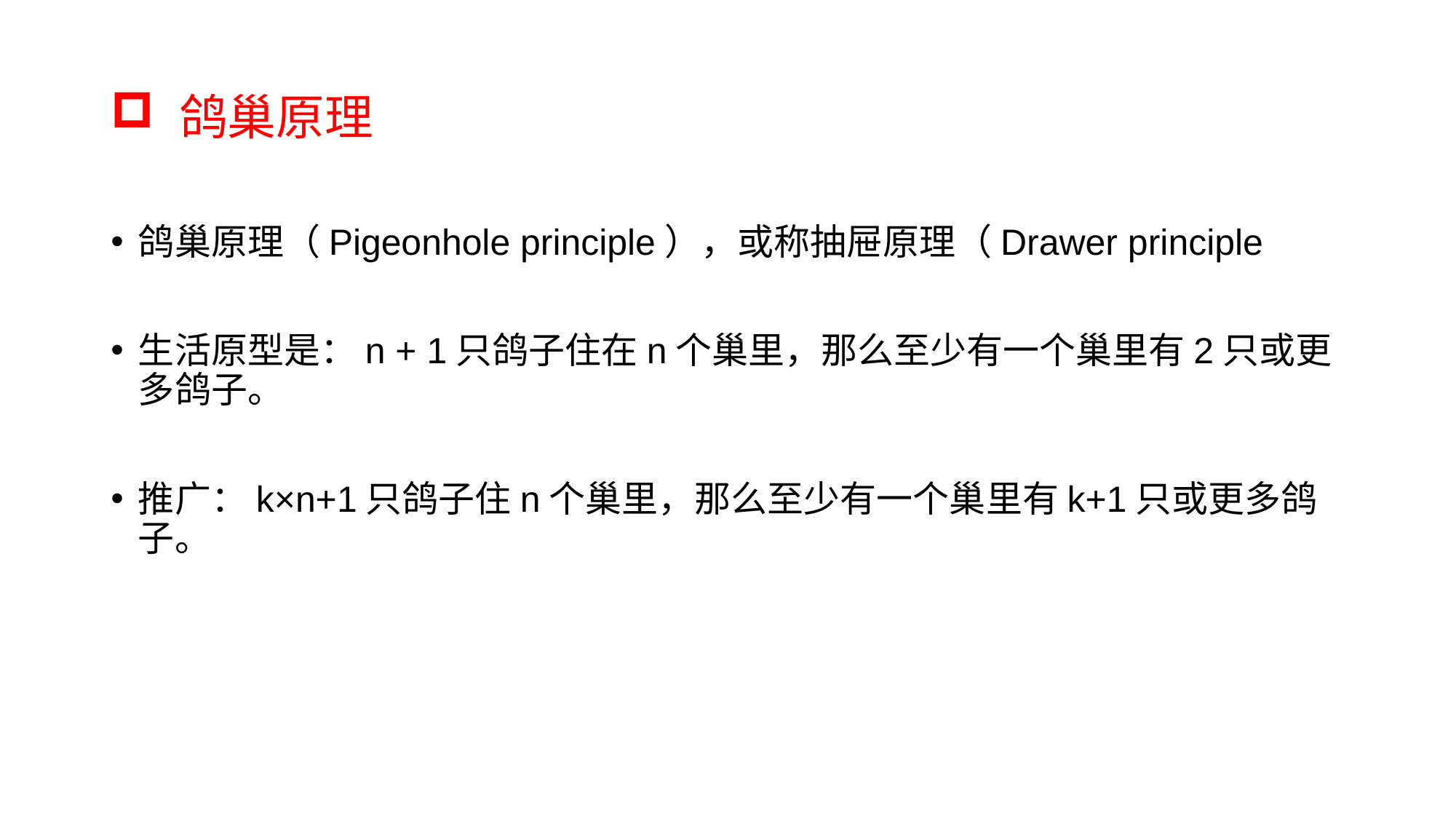

# 鸽巢原理
鸽巢原理（Pigeonhole principle），或称抽屉原理（Drawer principle

生活原型是：n + 1只鸽子住在n个巢里，那么至少有一个巢里有2只或更多鸽子。

推广：k×n+1只鸽子住n个巢里，那么至少有一个巢里有k+1只或更多鸽子。